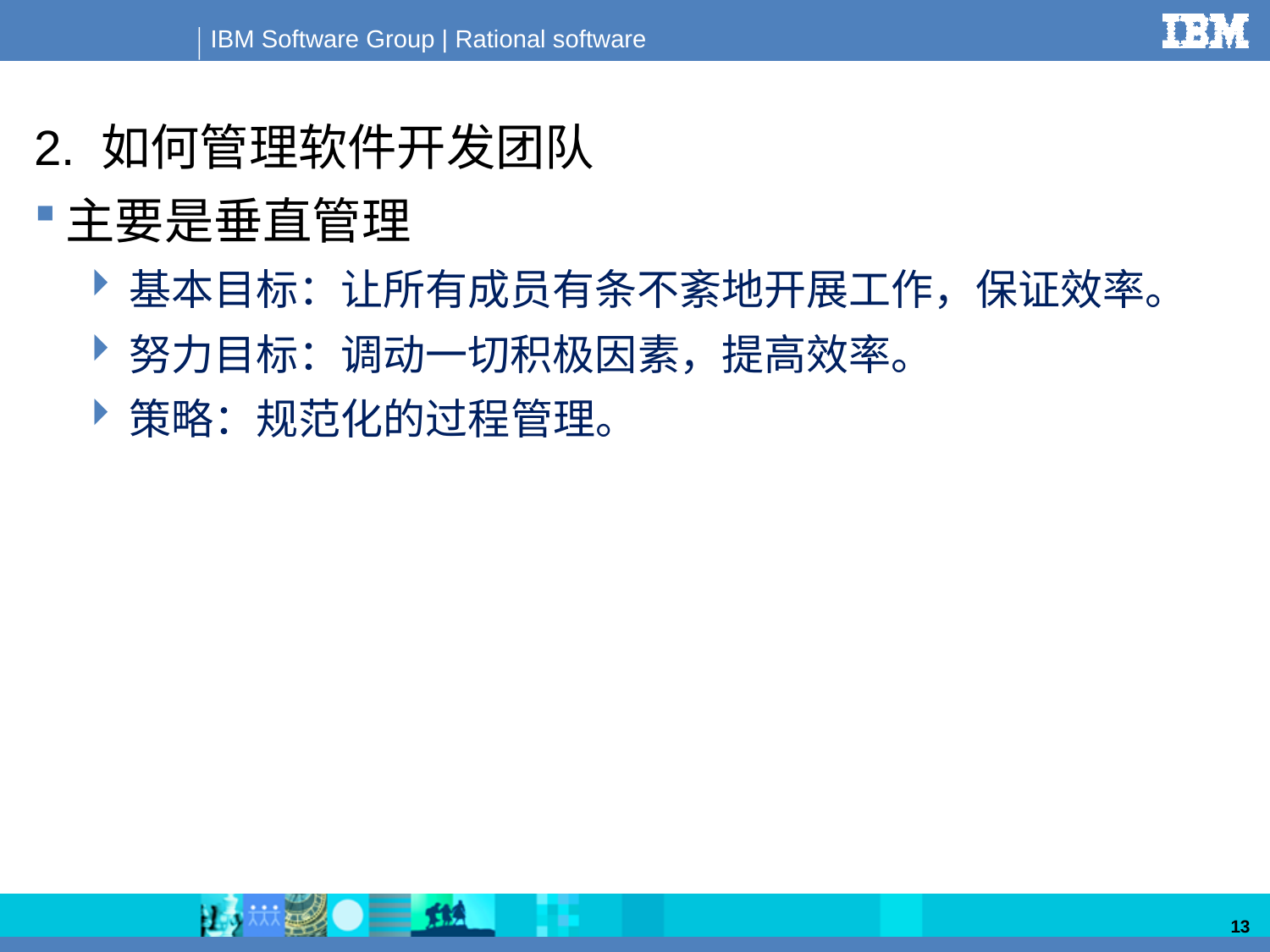

2. 如何管理软件开发团队
主要是垂直管理
基本目标：让所有成员有条不紊地开展工作，保证效率。
努力目标：调动一切积极因素，提高效率。
策略：规范化的过程管理。
13